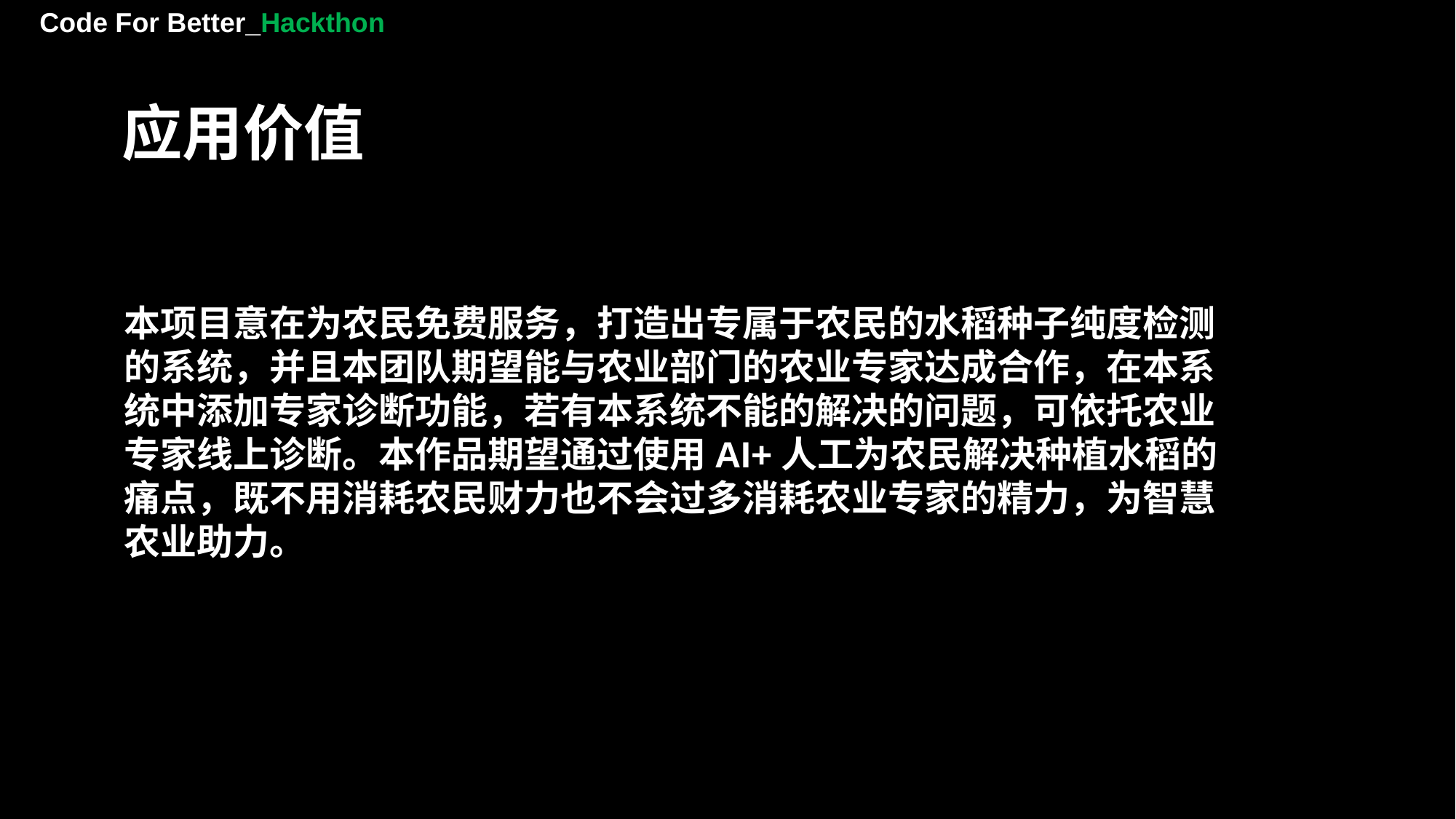

Code For Better_Hackthon
应用价值
本项目意在为农民免费服务，打造出专属于农民的水稻种子纯度检测的系统，并且本团队期望能与农业部门的农业专家达成合作，在本系统中添加专家诊断功能，若有本系统不能的解决的问题，可依托农业专家线上诊断。本作品期望通过使用AI+人工为农民解决种植水稻的痛点，既不用消耗农民财力也不会过多消耗农业专家的精力，为智慧农业助力。